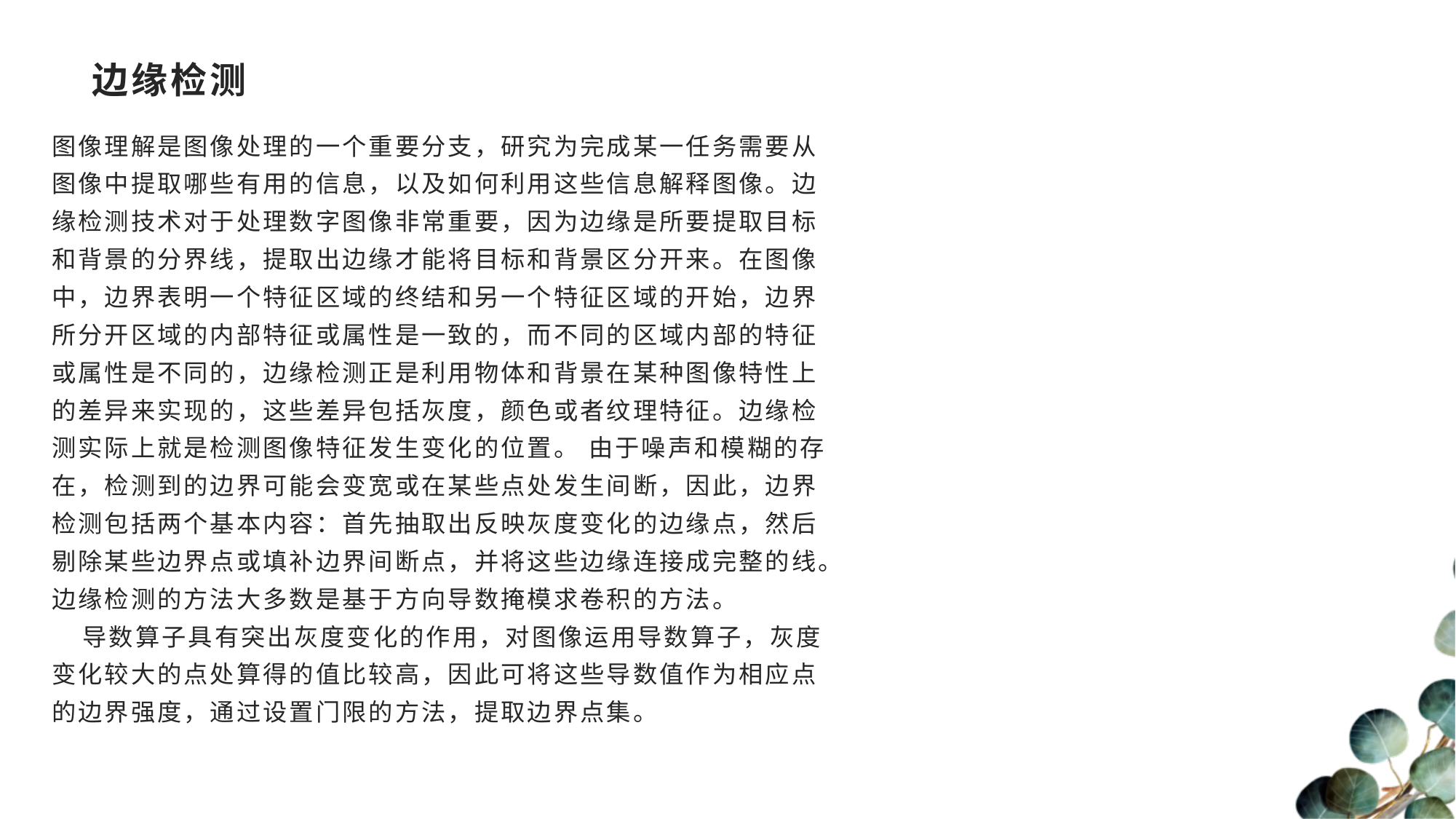

# 边缘检测
图像理解是图像处理的一个重要分支，研究为完成某一任务需要从图像中提取哪些有用的信息，以及如何利用这些信息解释图像。边缘检测技术对于处理数字图像非常重要，因为边缘是所要提取目标和背景的分界线，提取出边缘才能将目标和背景区分开来。在图像中，边界表明一个特征区域的终结和另一个特征区域的开始，边界所分开区域的内部特征或属性是一致的，而不同的区域内部的特征或属性是不同的，边缘检测正是利用物体和背景在某种图像特性上的差异来实现的，这些差异包括灰度，颜色或者纹理特征。边缘检测实际上就是检测图像特征发生变化的位置。 由于噪声和模糊的存在，检测到的边界可能会变宽或在某些点处发生间断，因此，边界检测包括两个基本内容：首先抽取出反映灰度变化的边缘点，然后剔除某些边界点或填补边界间断点，并将这些边缘连接成完整的线。边缘检测的方法大多数是基于方向导数掩模求卷积的方法。
    导数算子具有突出灰度变化的作用，对图像运用导数算子，灰度变化较大的点处算得的值比较高，因此可将这些导数值作为相应点的边界强度，通过设置门限的方法，提取边界点集。